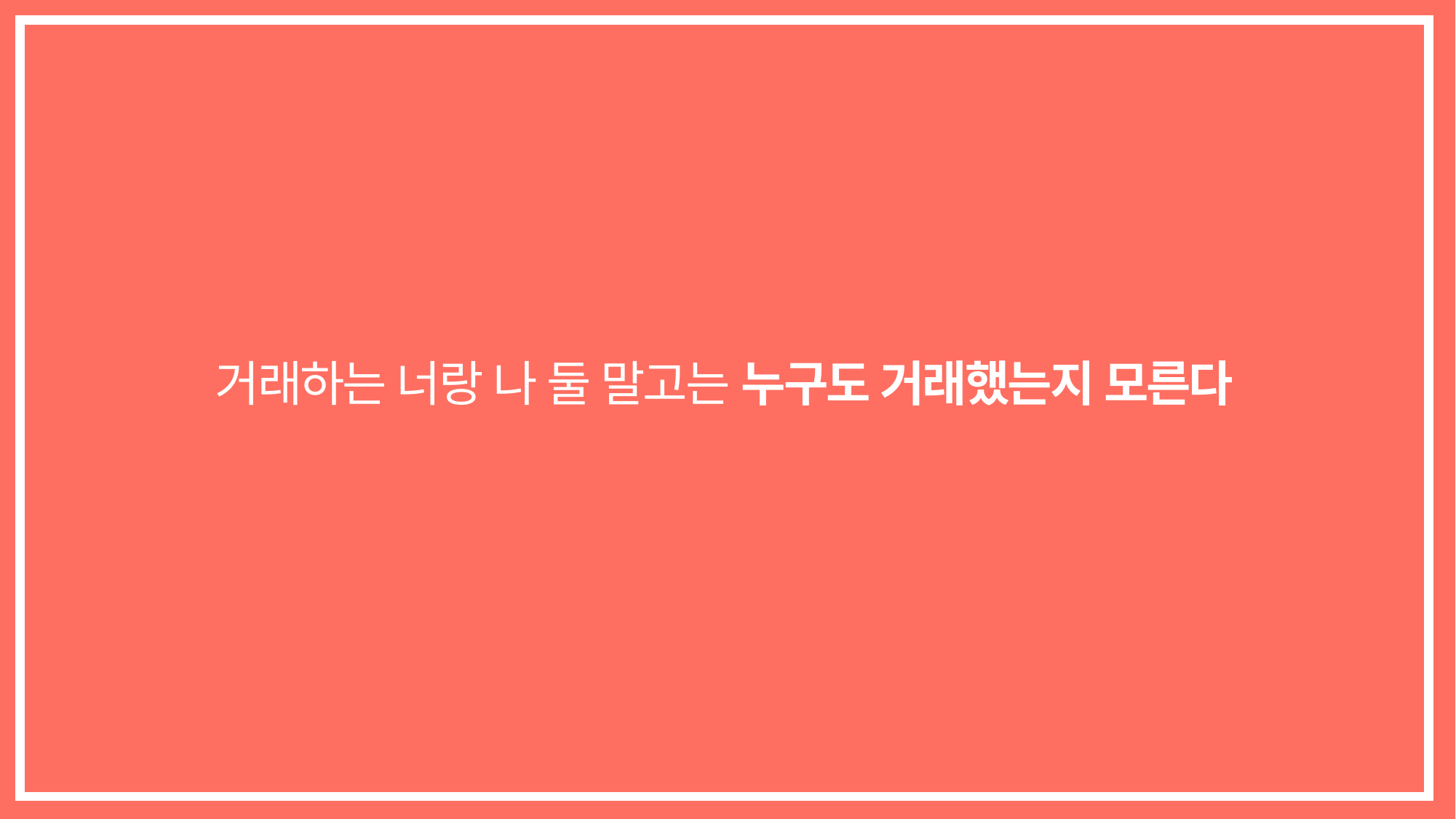

거래하는 너랑 나 둘 말고는 누구도 거래했는지 모른다